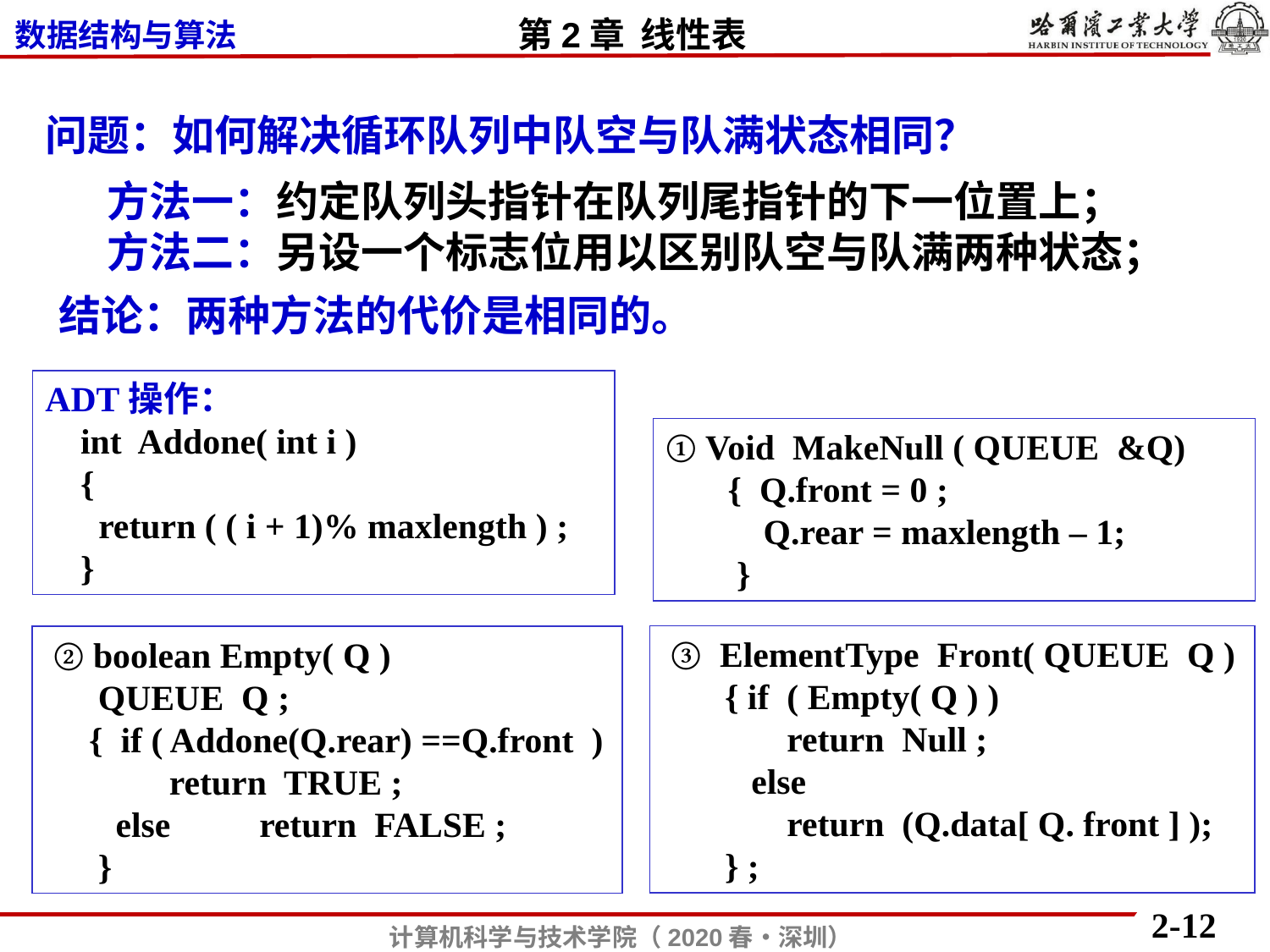

问题：如何解决循环队列中队空与队满状态相同？
方法一：约定队列头指针在队列尾指针的下一位置上；
方法二：另设一个标志位用以区别队空与队满两种状态；
结论：两种方法的代价是相同的。
ADT操作：
    int  Addone( int i )
    {
      return ( ( i + 1)% maxlength ) ;
    }
① Void  MakeNull ( QUEUE  &Q)
       {  Q.front = 0 ;
           Q.rear = maxlength – 1;
        }
 ③  ElementType  Front( QUEUE  Q )
       { if  ( Empty( Q ) )
              return  Null ;
          else
              return  (Q.data[ Q. front ] );
       } ;
 ② boolean Empty( Q )
      QUEUE  Q ;
     {  if ( Addone(Q.rear) ==Q.front  )
              return  TRUE ;
        else          return  FALSE ;
      }